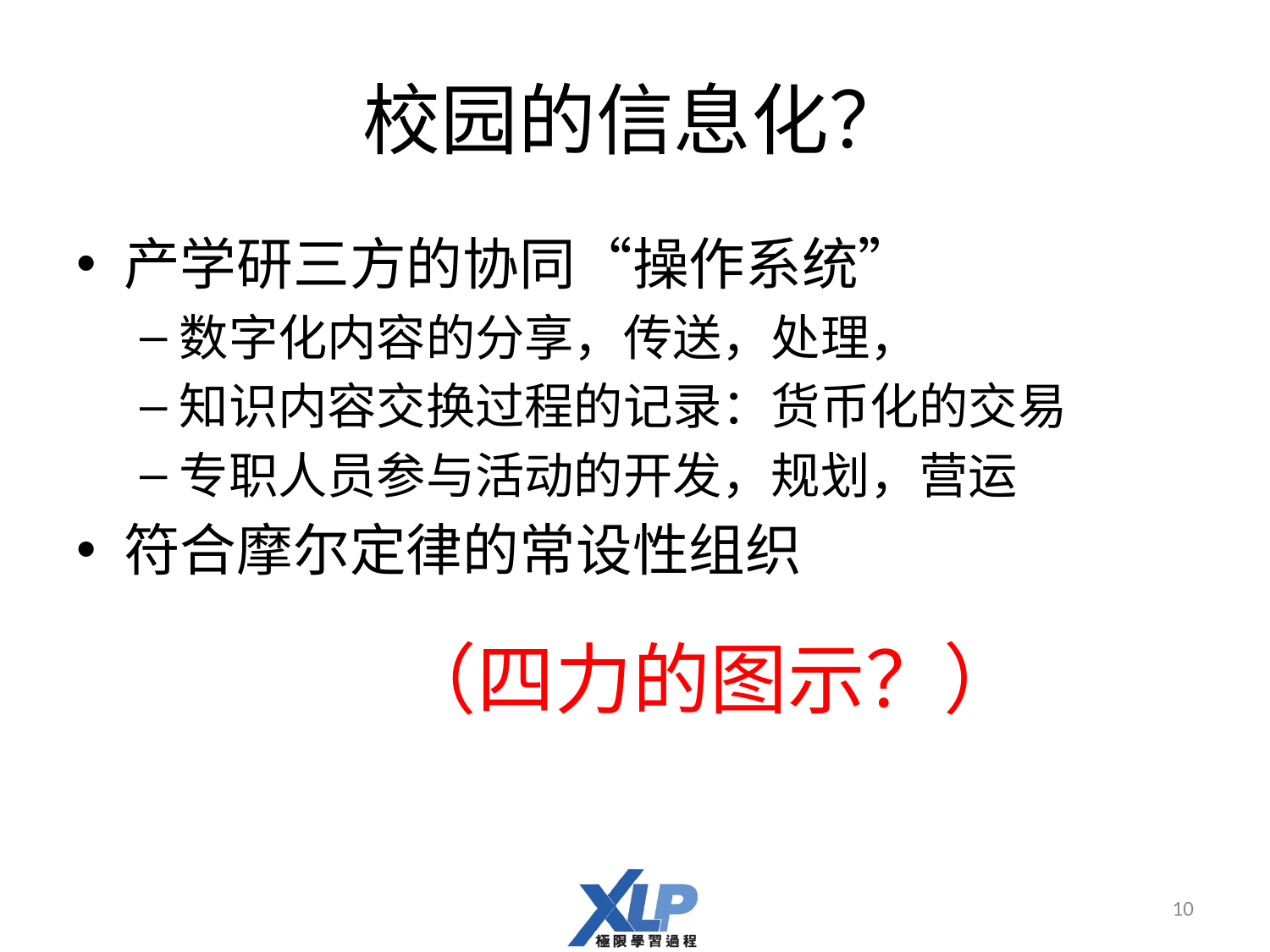

# 校园的信息化？
产学研三方的协同“操作系统”
数字化内容的分享，传送，处理，
知识内容交换过程的记录：货币化的交易
专职人员参与活动的开发，规划，营运
符合摩尔定律的常设性组织
（四力的图示？）
10